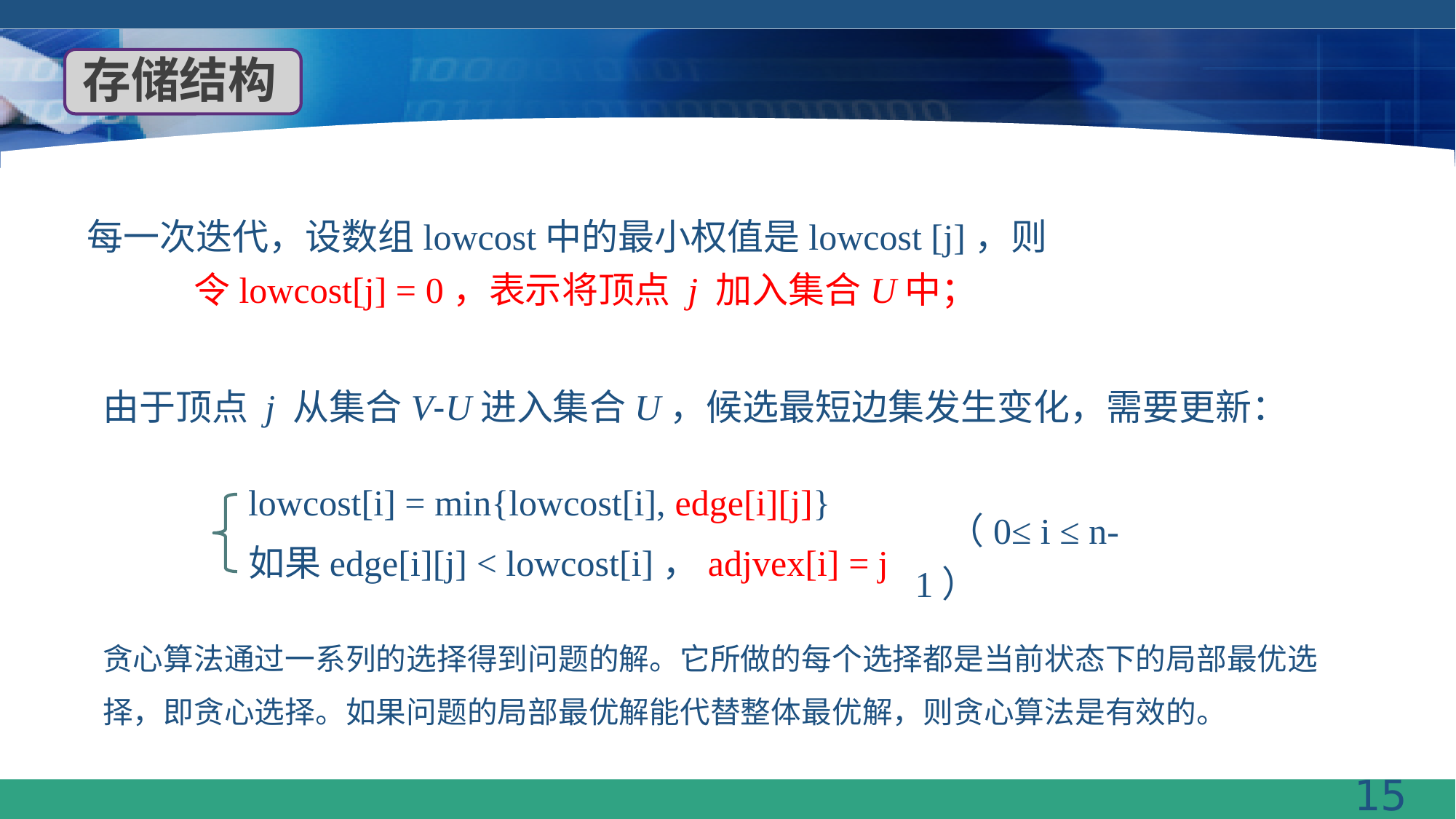

存储结构

每一次迭代，设数组lowcost中的最小权值是lowcost [j]，则
            令lowcost[j] = 0，表示将顶点 j 加入集合U中；

由于顶点 j 从集合V-U进入集合U，候选最短边集发生变化，需要更新：
lowcost[i] = min{lowcost[i], edge[i][j]}
如果edge[i][j] < lowcost[i]，adjvex[i] = j

（0≤ i ≤ n-1）
贪心算法通过一系列的选择得到问题的解。它所做的每个选择都是当前状态下的局部最优选择，即贪心选择。如果问题的局部最优解能代替整体最优解，则贪心算法是有效的。